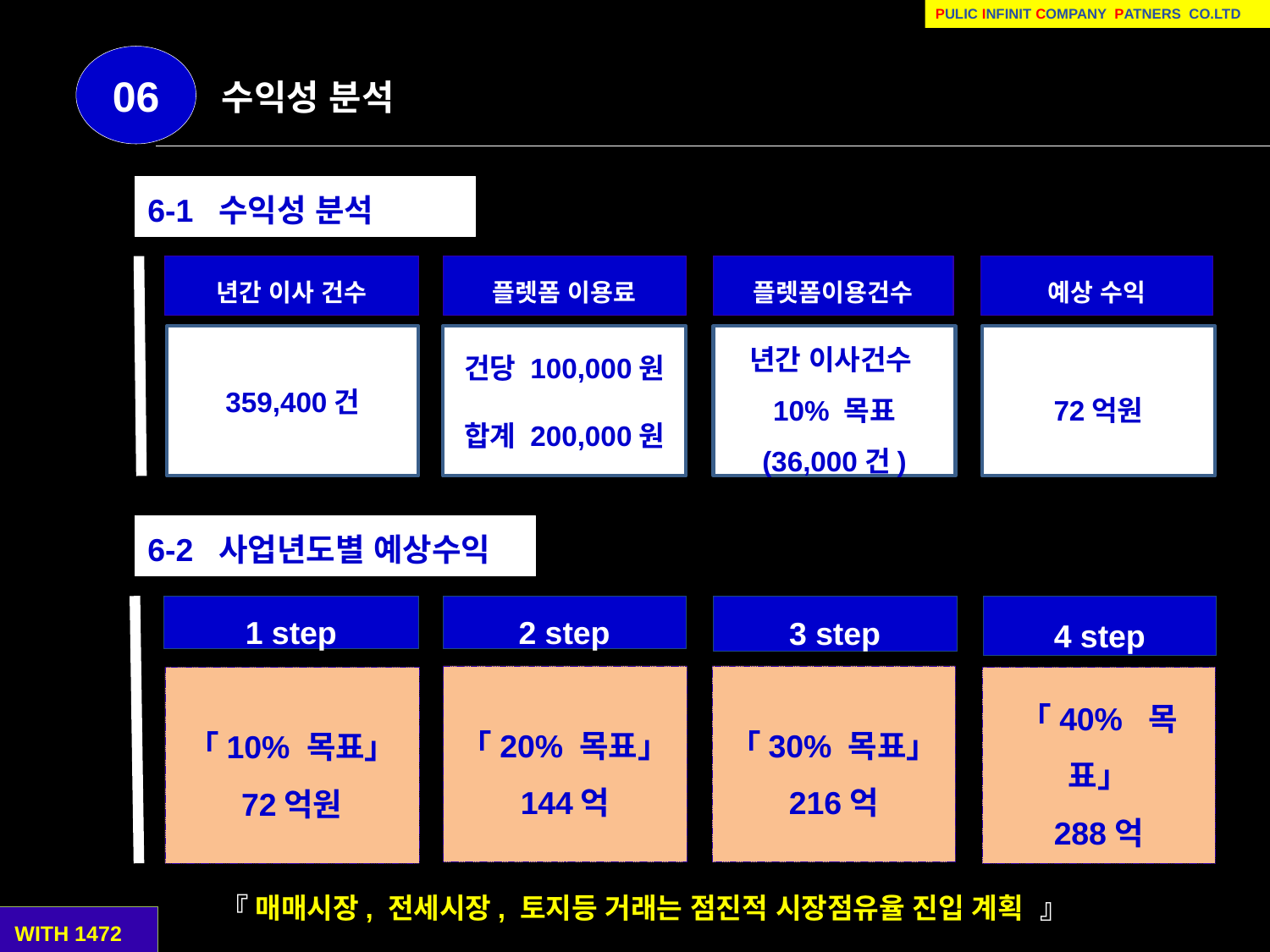

Pulic infinit company  patnerS  co.lTd
06
수익성 분석
6-1  수익성 분석
년간 이사 건수
플렛폼 이용료
플렛폼이용건수
예상 수익
359,400건
건당 100,000원

합계 200,000원
년간 이사건수10% 목표
(36,000건)
72억원
6-2  사업년도별 예상수익
1 step
2 step
4 step
3 step
「20% 목표」
144억
「30% 목표」
216억
「40%  목표」
288억
「10% 목표」
72억원
『 매매시장, 전세시장, 토지등 거래는 점진적 시장점유율 진입 계획  』
 WITH 1472